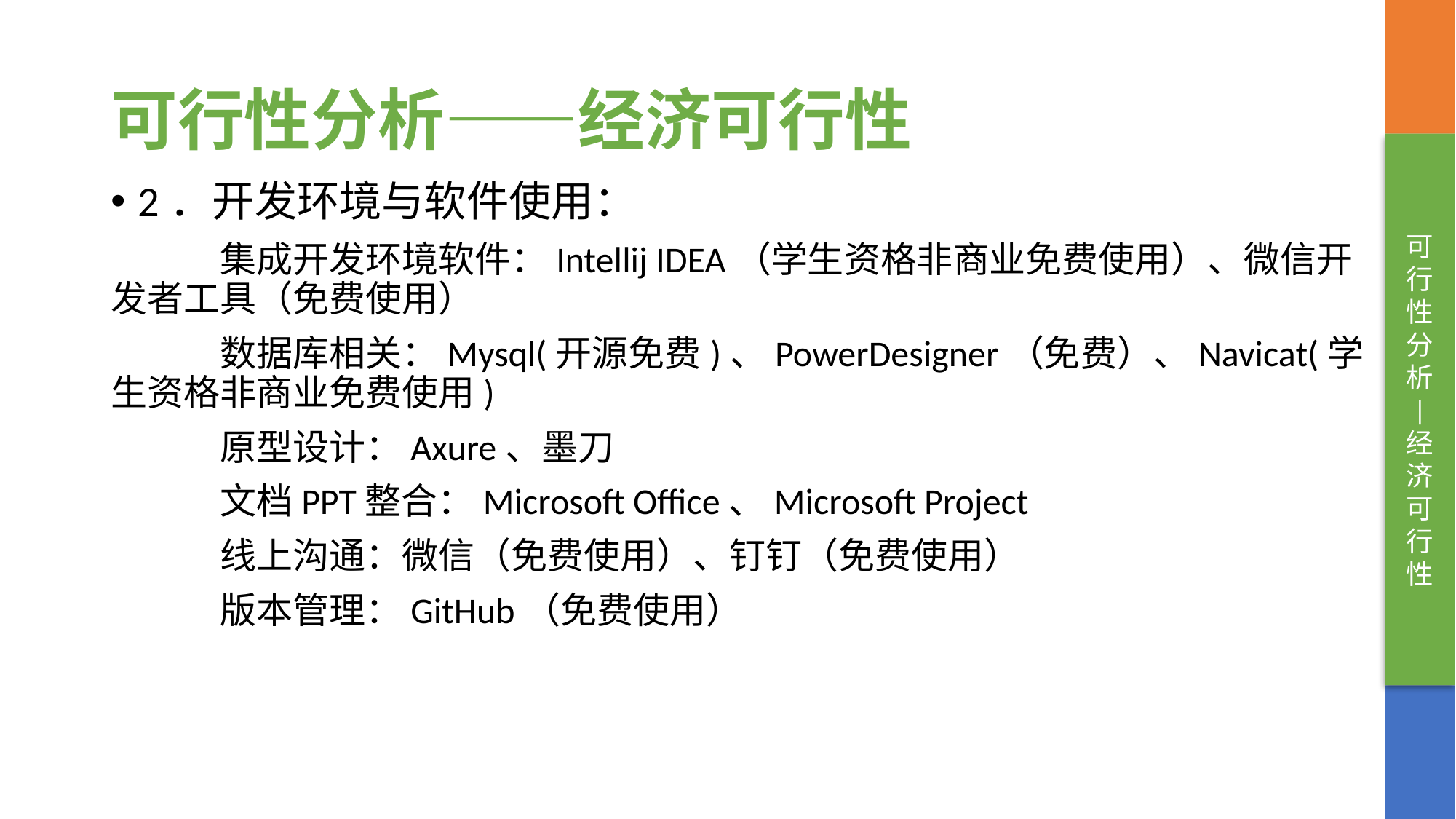

# 可行性分析——经济可行性
可行性分析
|
经济可行性
2．开发环境与软件使用：
	集成开发环境软件：Intellij IDEA（学生资格非商业免费使用）、微信开发者工具（免费使用）
	数据库相关：Mysql(开源免费)、PowerDesigner（免费）、Navicat(学生资格非商业免费使用)
	原型设计：Axure、墨刀
	文档PPT整合：Microsoft Office、Microsoft Project
	线上沟通：微信（免费使用）、钉钉（免费使用）
	版本管理：GitHub（免费使用）